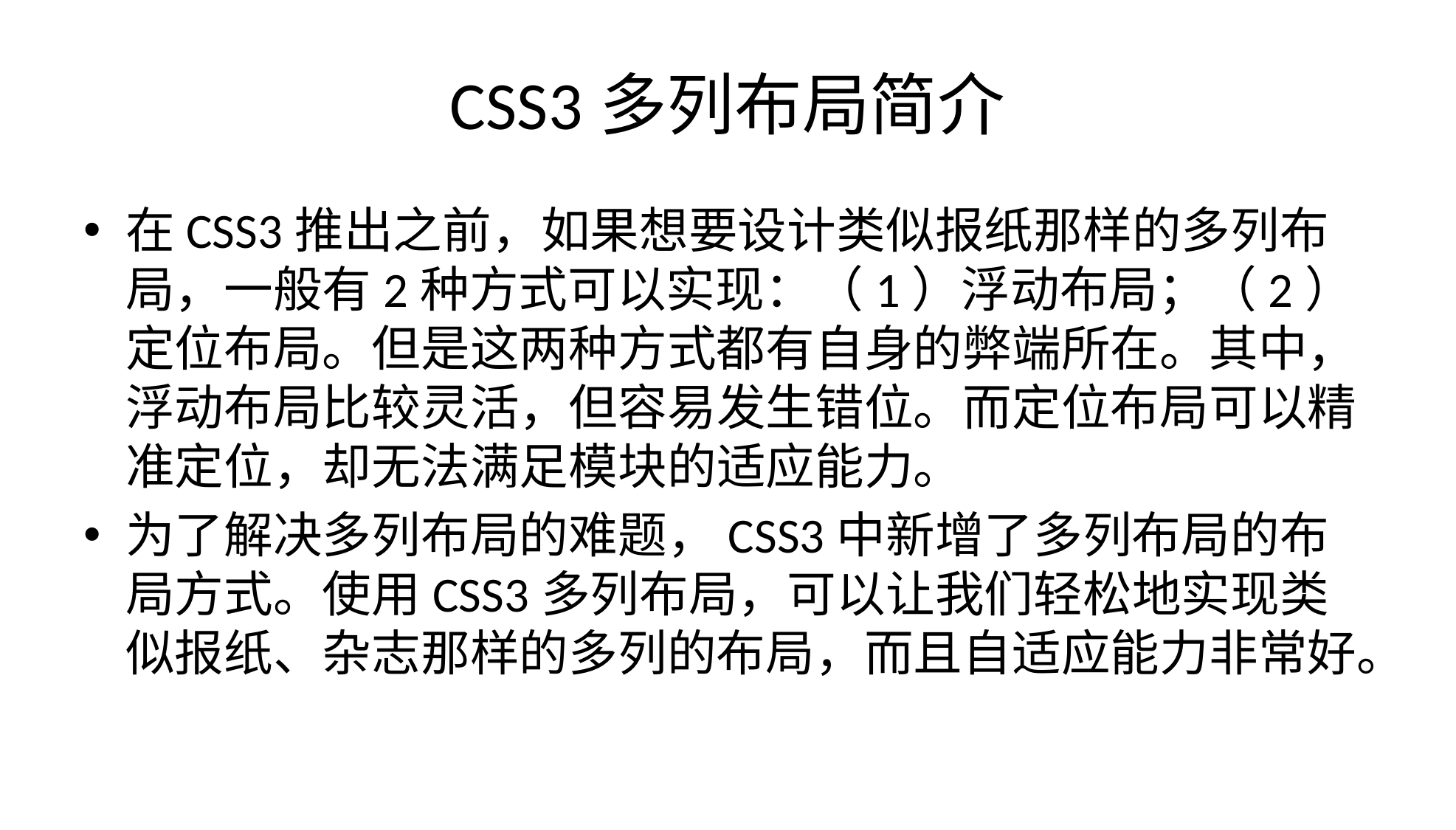

# CSS3多列布局简介
在CSS3推出之前，如果想要设计类似报纸那样的多列布局，一般有2种方式可以实现：（1）浮动布局；（2）定位布局。但是这两种方式都有自身的弊端所在。其中，浮动布局比较灵活，但容易发生错位。而定位布局可以精准定位，却无法满足模块的适应能力。
为了解决多列布局的难题，CSS3中新增了多列布局的布局方式。使用CSS3多列布局，可以让我们轻松地实现类似报纸、杂志那样的多列的布局，而且自适应能力非常好。